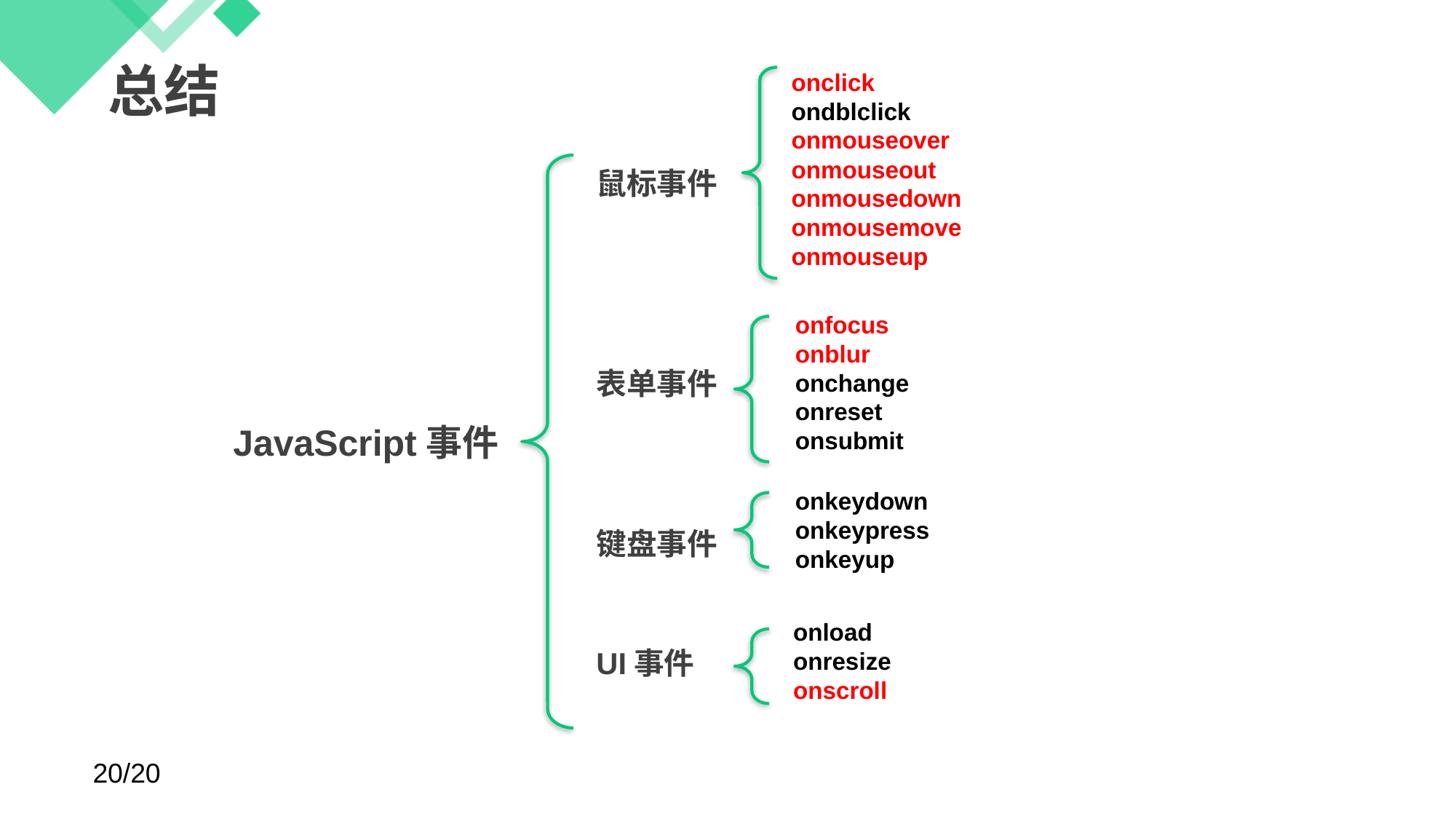

# 总结
onclick
ondblclick
onmouseover
onmouseout
onmousedown
onmousemove
onmouseup

鼠标事件

表单事件

键盘事件

UI事件

JavaScript事件
onfocus
onblur
onchange
onreset
onsubmit

onkeydown
onkeypress
onkeyup

onload
onresize
onscroll